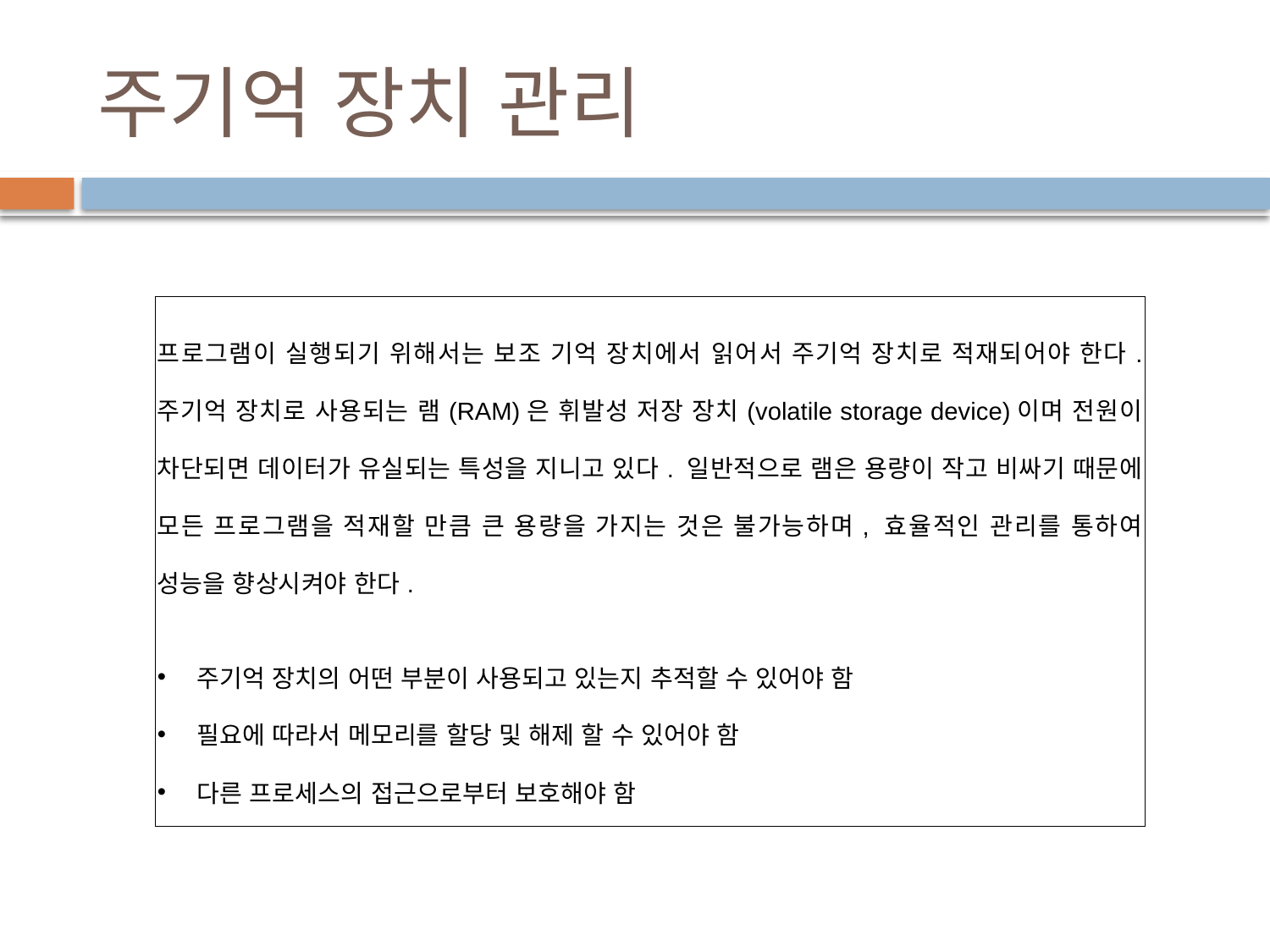

# 주기억 장치 관리
| 프로그램이 실행되기 위해서는 보조 기억 장치에서 읽어서 주기억 장치로 적재되어야 한다. 주기억 장치로 사용되는 램(RAM)은 휘발성 저장 장치(volatile storage device)이며 전원이 차단되면 데이터가 유실되는 특성을 지니고 있다. 일반적으로 램은 용량이 작고 비싸기 때문에 모든 프로그램을 적재할 만큼 큰 용량을 가지는 것은 불가능하며, 효율적인 관리를 통하여 성능을 향상시켜야 한다. 주기억 장치의 어떤 부분이 사용되고 있는지 추적할 수 있어야 함 필요에 따라서 메모리를 할당 및 해제 할 수 있어야 함 다른 프로세스의 접근으로부터 보호해야 함 |
| --- |